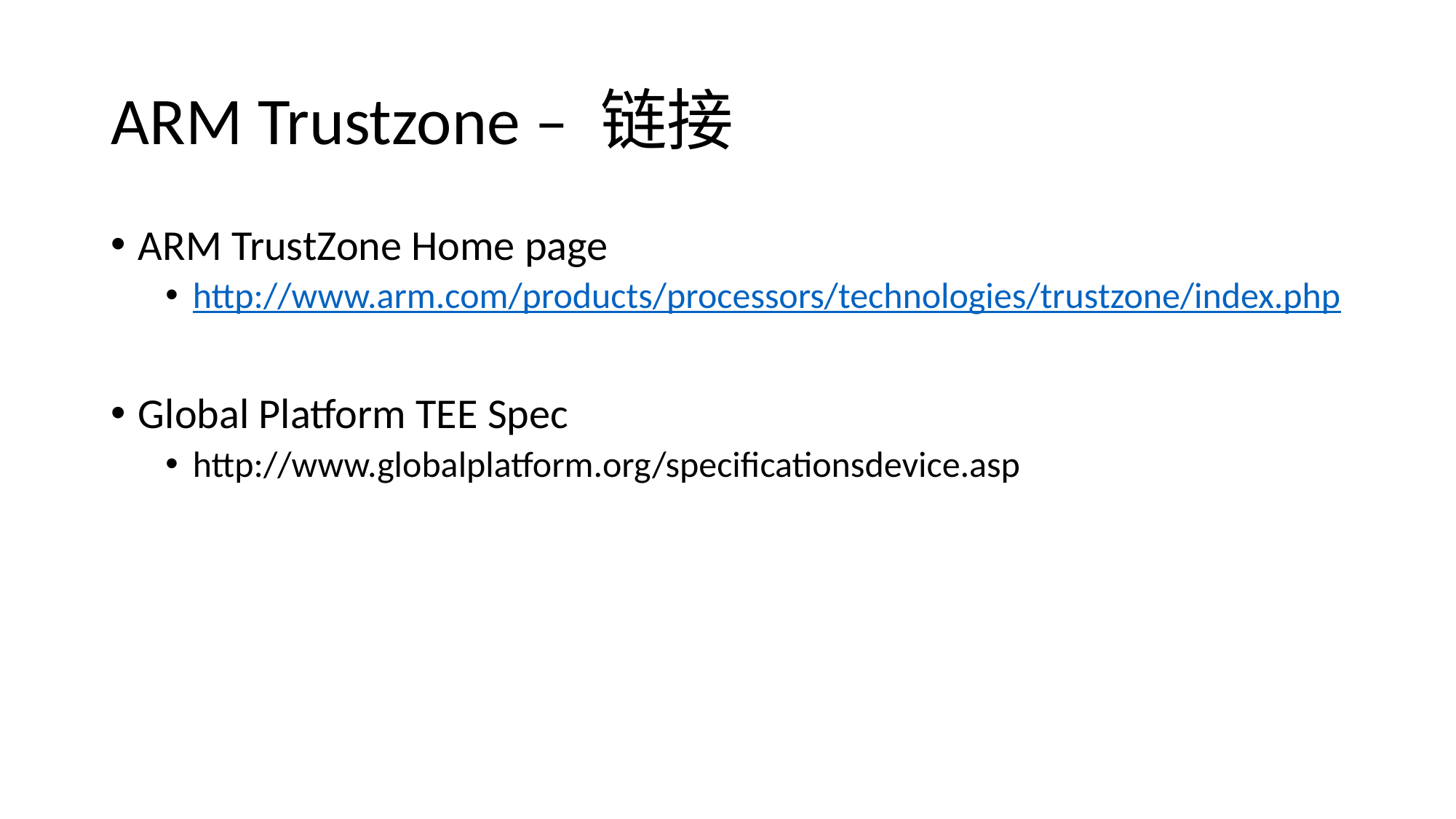

# ARM Trustzone – 链接
ARM TrustZone Home page
http://www.arm.com/products/processors/technologies/trustzone/index.php

Global Platform TEE Spec
http://www.globalplatform.org/specificationsdevice.asp